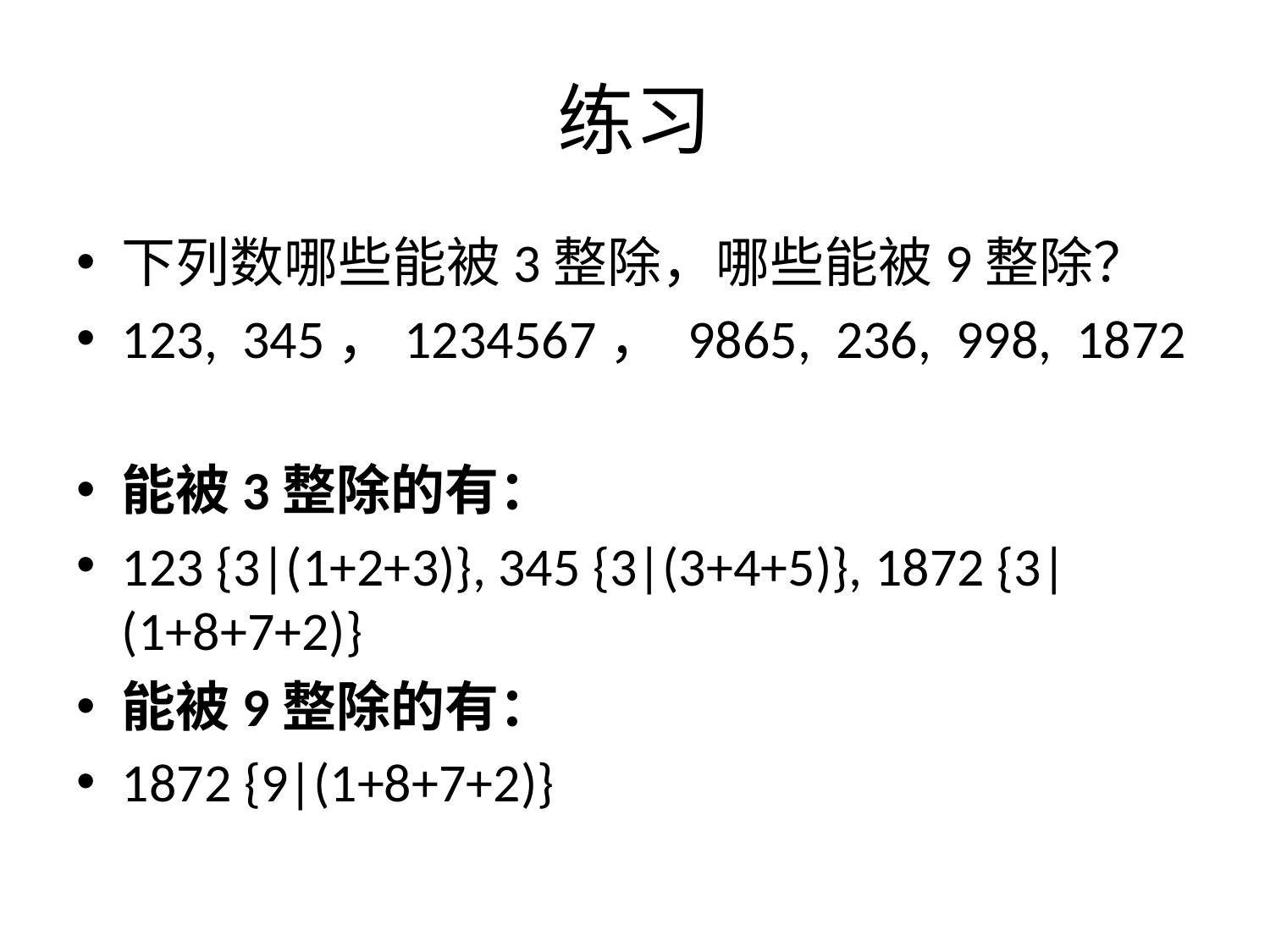

# 练习
下列数哪些能被3整除，哪些能被9整除？
123,  345，1234567， 9865,  236,  998,  1872

能被3整除的有：
123 {3|(1+2+3)}, 345 {3|(3+4+5)}, 1872 {3|(1+8+7+2)}
能被9整除的有：
1872 {9|(1+8+7+2)}